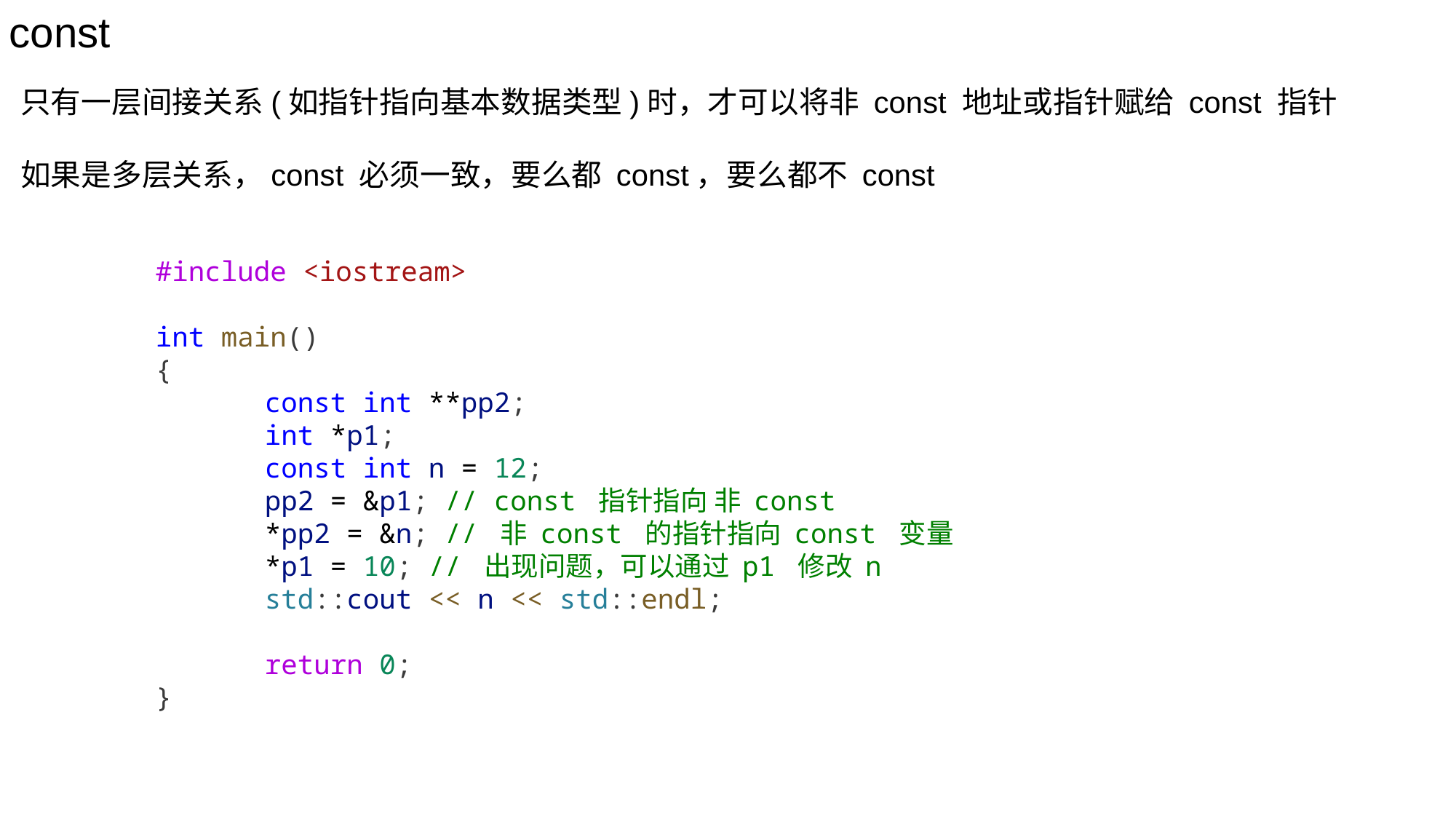

const
只有一层间接关系(如指针指向基本数据类型)时，才可以将非 const 地址或指针赋给 const 指针

如果是多层关系，const 必须一致，要么都 const，要么都不 const
#include <iostream>
int main()
{
	const int **pp2;
	int *p1;
	const int n = 12;
	pp2 = &p1; // const 指针指向 非 const
	*pp2 = &n; // 非 const 的指针指向 const 变量
	*p1 = 10; // 出现问题，可以通过 p1 修改 n
	std::cout << n << std::endl;
	return 0;
}